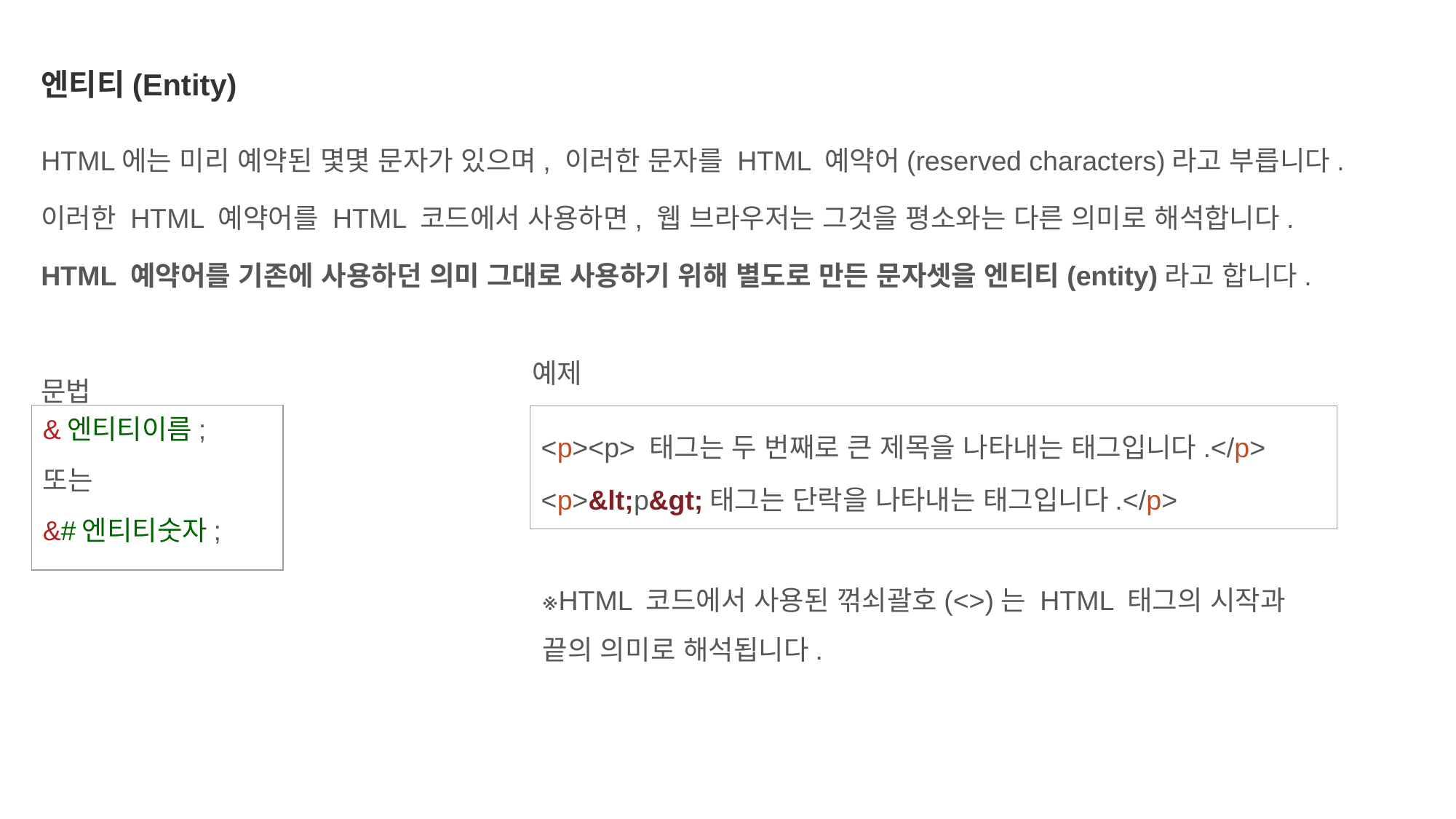

엔티티(Entity)
HTML에는 미리 예약된 몇몇 문자가 있으며, 이러한 문자를 HTML 예약어(reserved characters)라고 부릅니다.
이러한 HTML 예약어를 HTML 코드에서 사용하면, 웹 브라우저는 그것을 평소와는 다른 의미로 해석합니다.
HTML 예약어를 기존에 사용하던 의미 그대로 사용하기 위해 별도로 만든 문자셋을 엔티티(entity)라고 합니다.

문법
예제
| &엔티티이름; 또는 &#엔티티숫자; |
| --- |
| <p><p> 태그는 두 번째로 큰 제목을 나타내는 태그입니다.</p> <p>&lt;p&gt;태그는 단락을 나타내는 태그입니다.</p> |
| --- |
※HTML 코드에서 사용된 꺾쇠괄호(<>)는 HTML 태그의 시작과 끝의 의미로 해석됩니다.